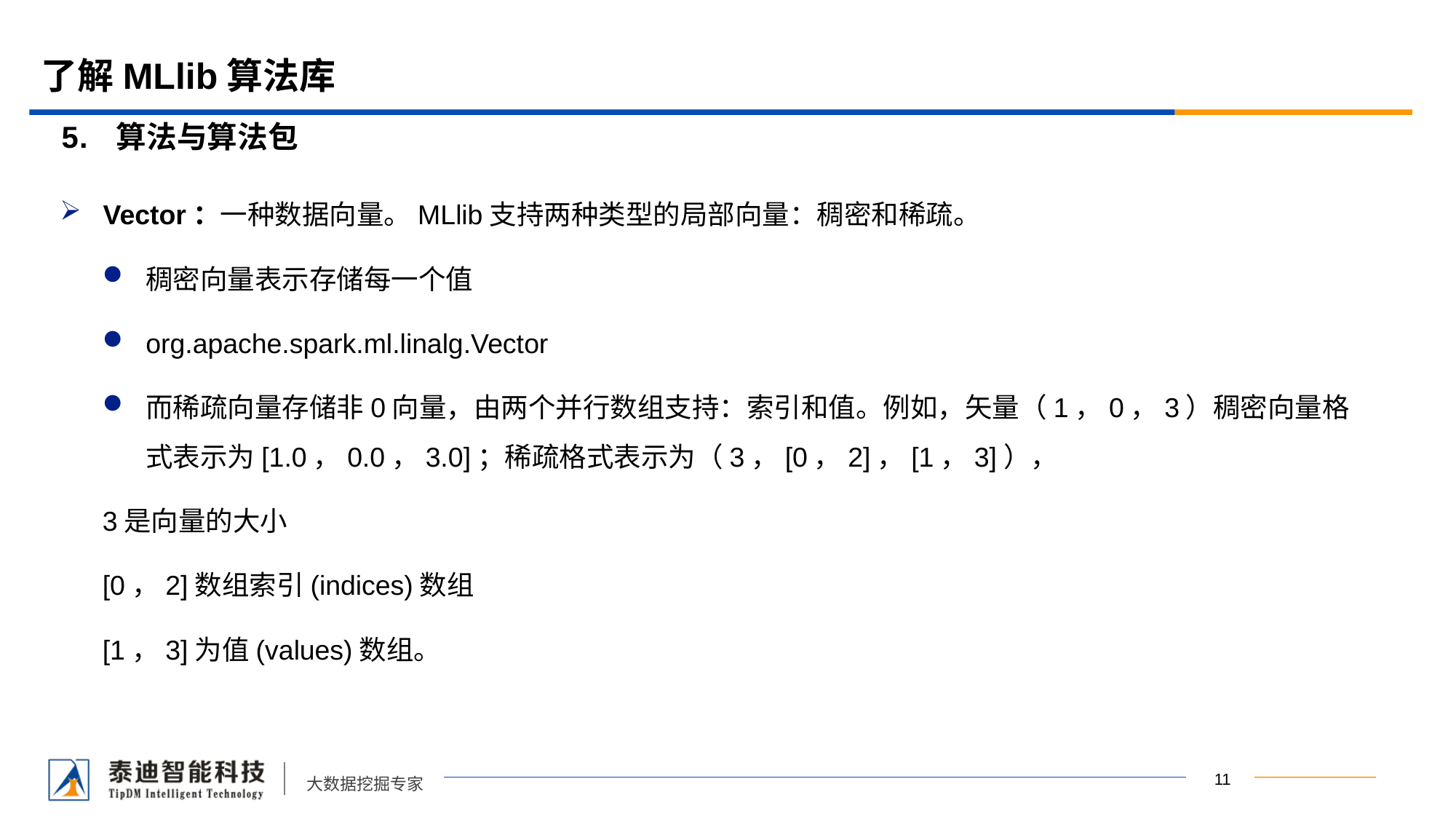

# 了解MLlib算法库
算法与算法包
Vector：一种数据向量。MLlib支持两种类型的局部向量：稠密和稀疏。
稠密向量表示存储每一个值
org.apache.spark.ml.linalg.Vector
而稀疏向量存储非0向量，由两个并行数组支持：索引和值。例如，矢量（1，0，3）稠密向量格式表示为[1.0，0.0，3.0]；稀疏格式表示为（3，[0，2]，[1，3]），
3是向量的大小
[0，2]数组索引(indices)数组
[1，3]为值(values)数组。